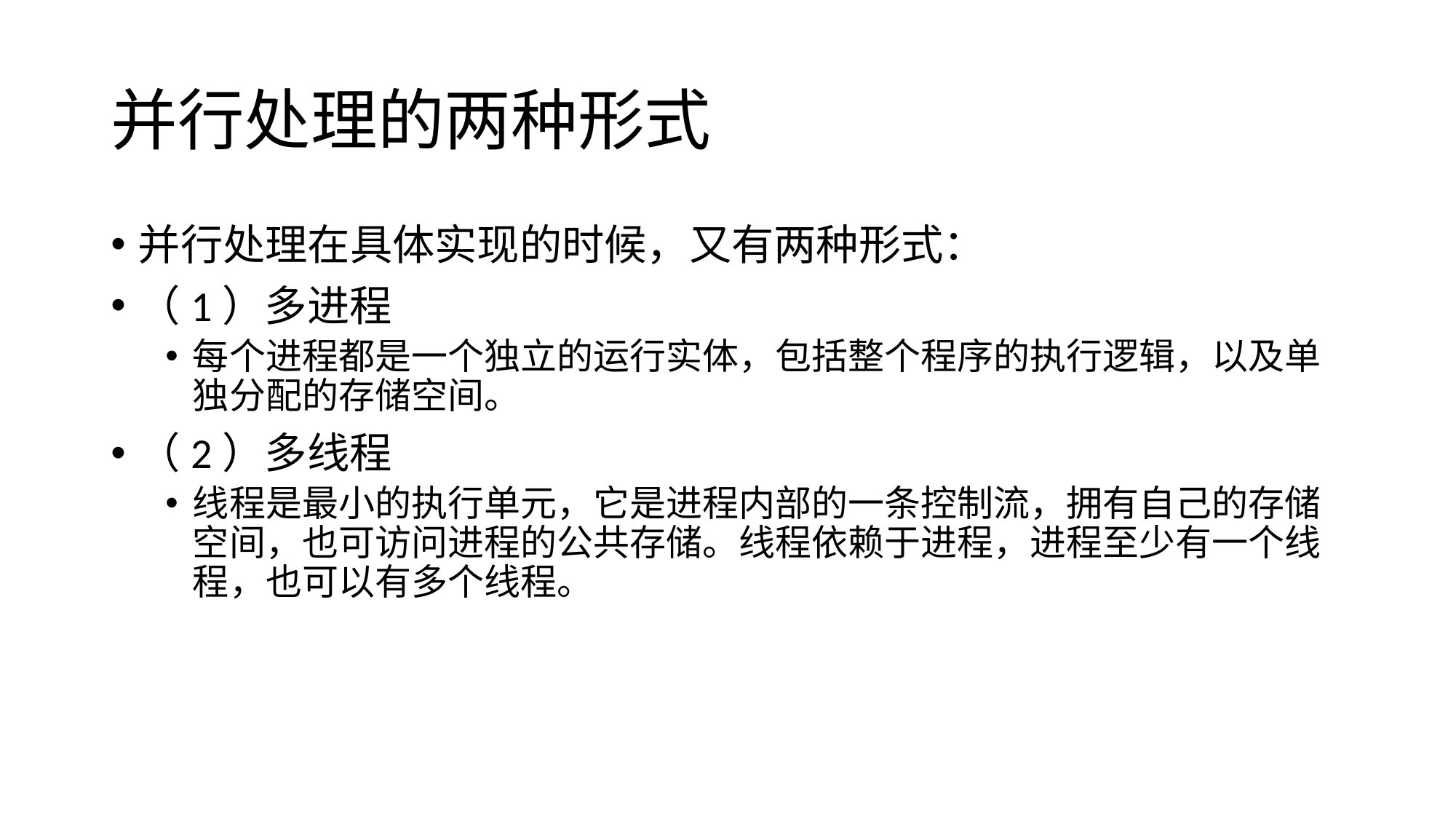

# 并行处理的两种形式
并行处理在具体实现的时候，又有两种形式：
（1）多进程
每个进程都是一个独立的运行实体，包括整个程序的执行逻辑，以及单独分配的存储空间。
（2）多线程
线程是最小的执行单元，它是进程内部的一条控制流，拥有自己的存储空间，也可访问进程的公共存储。线程依赖于进程，进程至少有一个线程，也可以有多个线程。